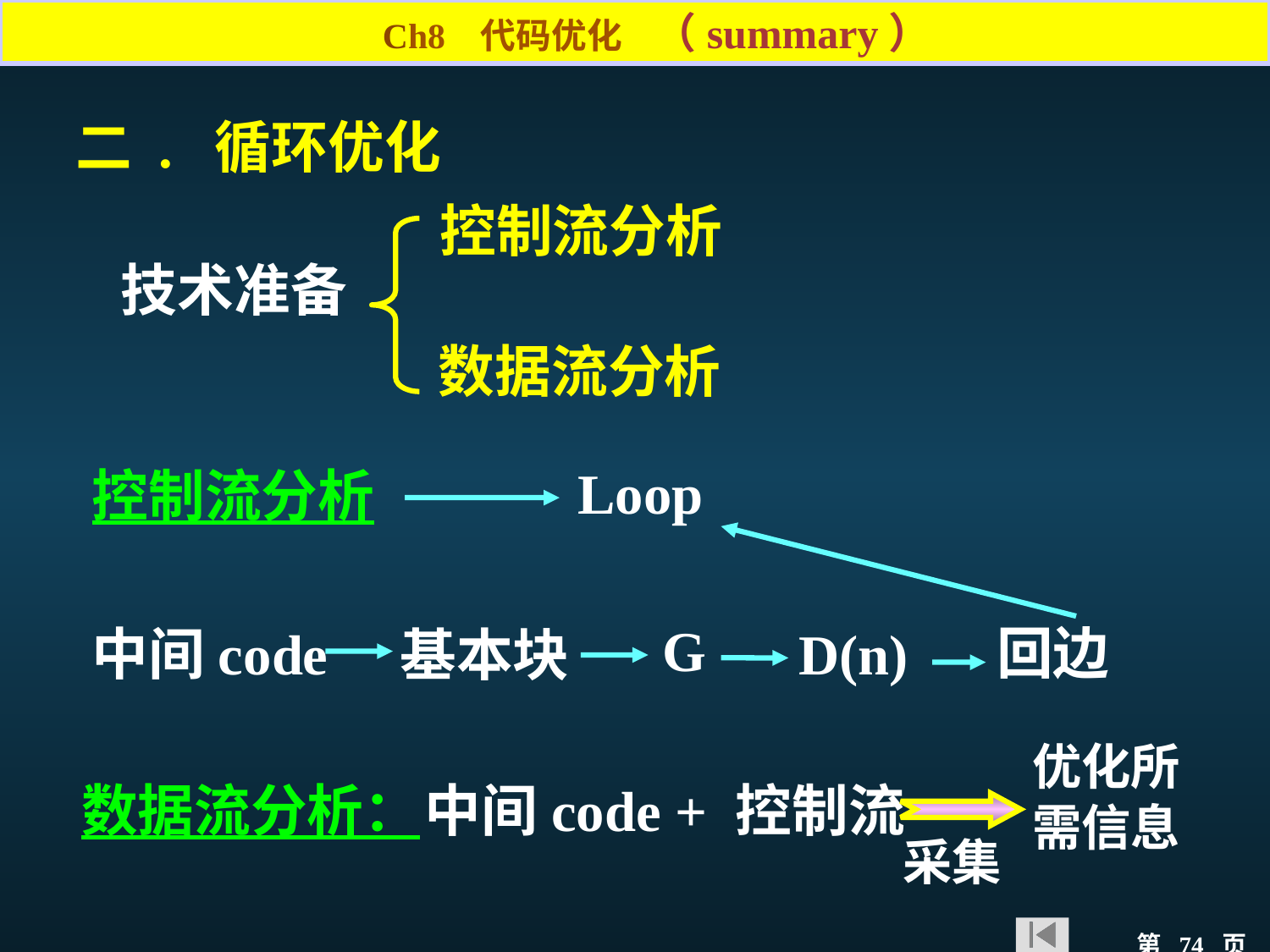

Ch8   代码优化    （summary）
二 .  循环优化
控制流分析

技术准备
数据流分析
Loop

控制流分析

G

回边

D(n)

中间code
基本块

优化所
需信息
中间code + 控制流
数据流分析：

采集